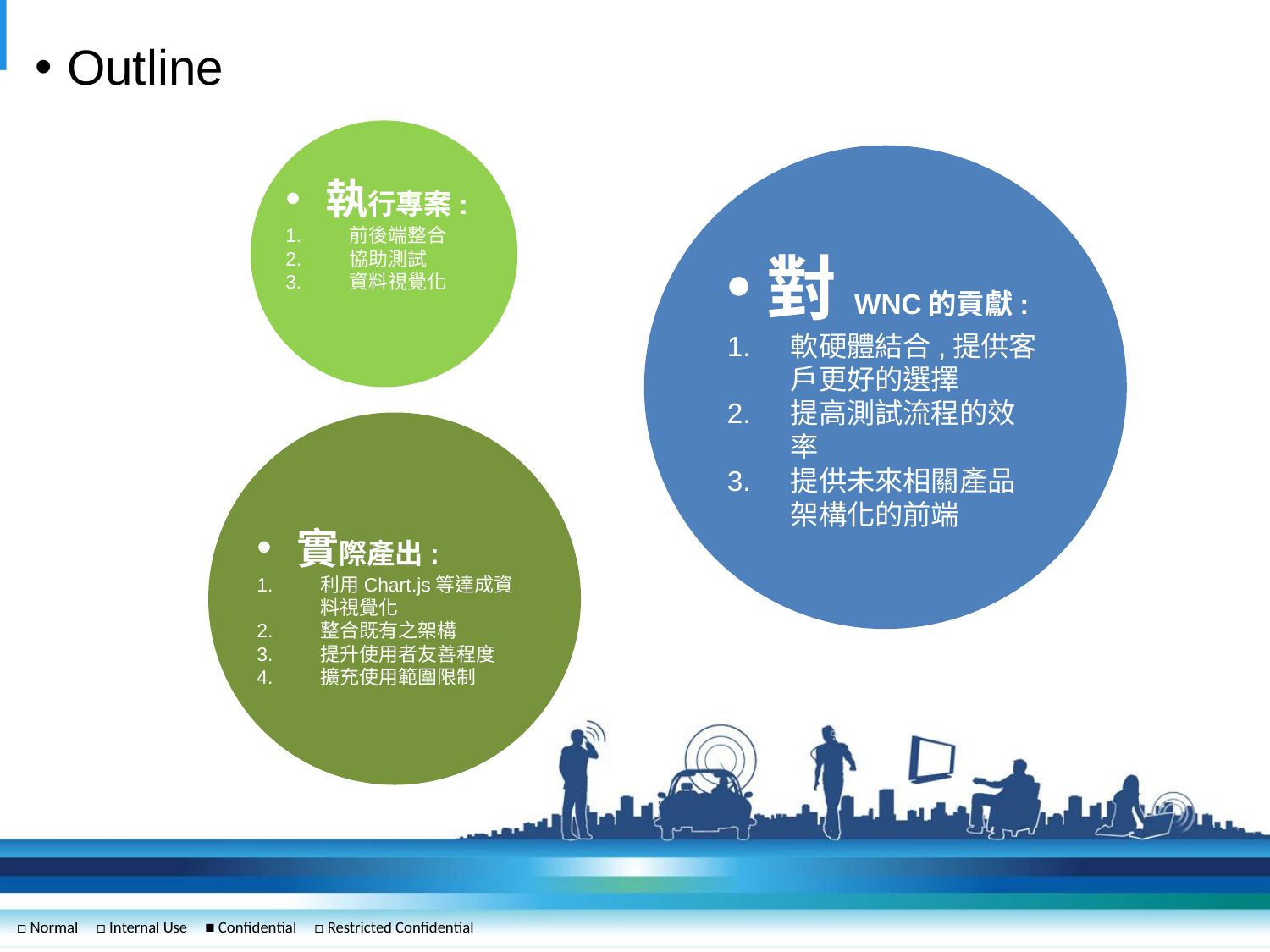

# Outline

執行專案:
前後端整合
協助測試
資料視覺化
對WNC的貢獻:
軟硬體結合,提供客戶更好的選擇
提高測試流程的效率
提供未來相關產品架構化的前端

實際產出:
利用Chart.js等達成資料視覺化
整合既有之架構
提升使用者友善程度
擴充使用範圍限制